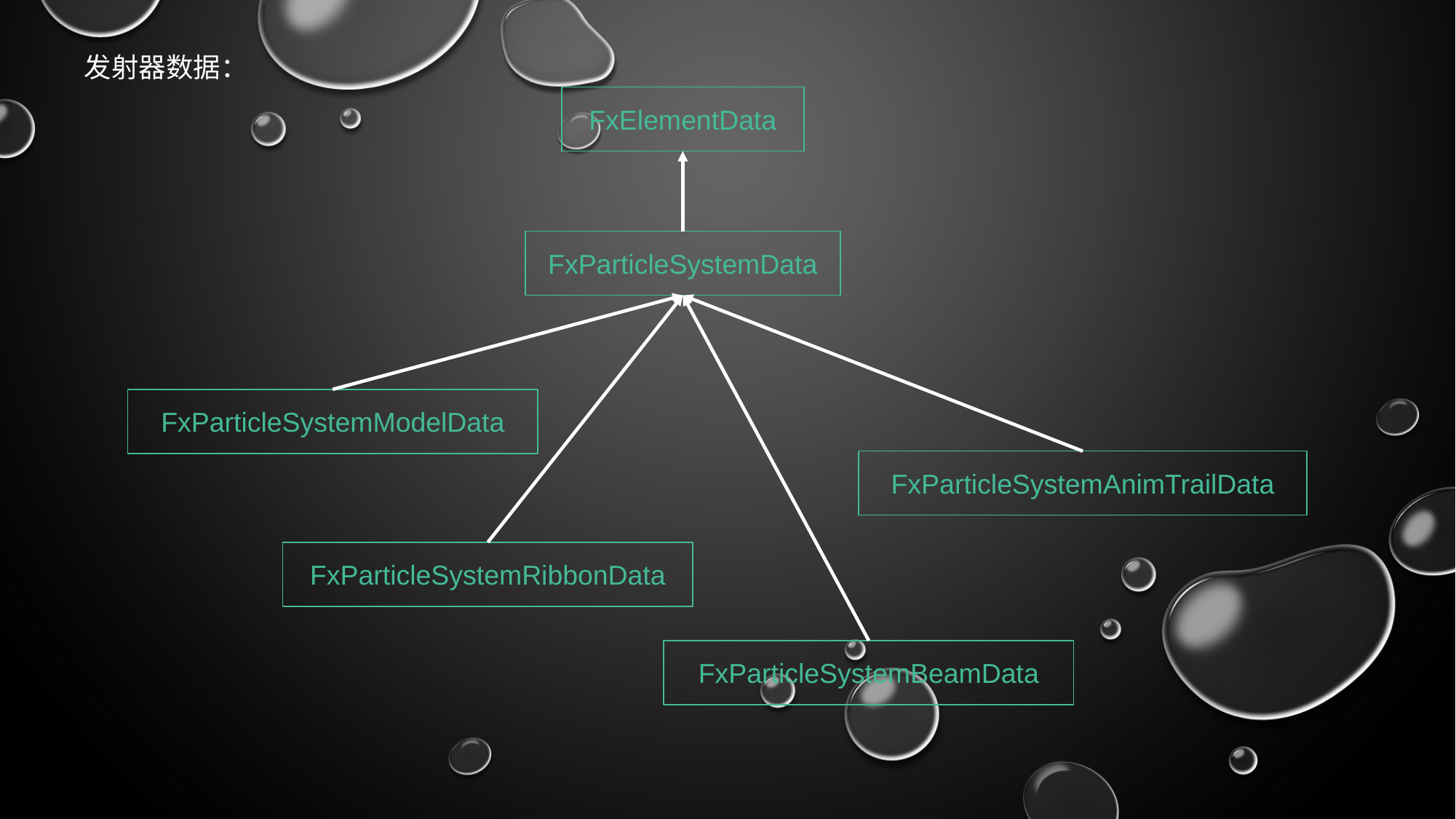

发射器数据：
FxElementData
FxParticleSystemData
FxParticleSystemModelData
FxParticleSystemAnimTrailData
FxParticleSystemRibbonData
FxParticleSystemBeamData